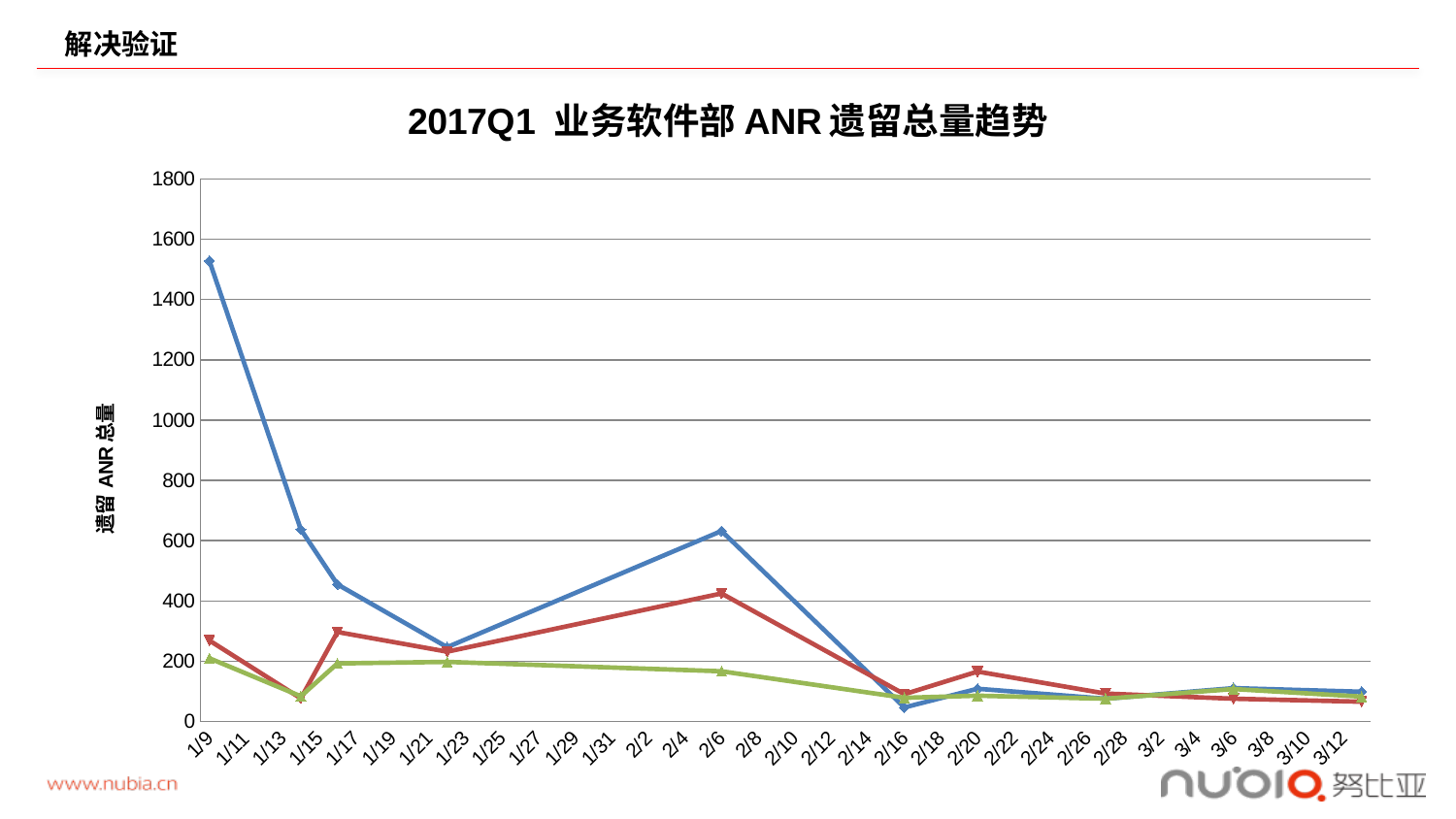

# 解决验证

### Chart: 2017Q1 业务软件部ANR遗留总量趋势

| Category | 应用中心 | 主题浏览器 | 视界 |
|---|---|---|---|
| 42744 | 1528.0 | 269.0 | 210.0 |
| 42751 | 455.0 | 297.0 | 193.0 |
| 42757 | 247.0 | 232.0 | 198.0 |
| 42772 | 632.0 | 425.0 | 167.0 |
| 42749 | 637.0 | 77.0 | 84.0 |
| 42782 | 47.0 | 91.0 | 79.0 |
| 42786 | 109.0 | 166.0 | 86.0 |
| 42793 | 76.0 | 93.0 | 76.0 |
| 42800 | 111.0 | 76.0 | 108.0 |
| 42807 | 99.0 | 66.0 | 83.0 |